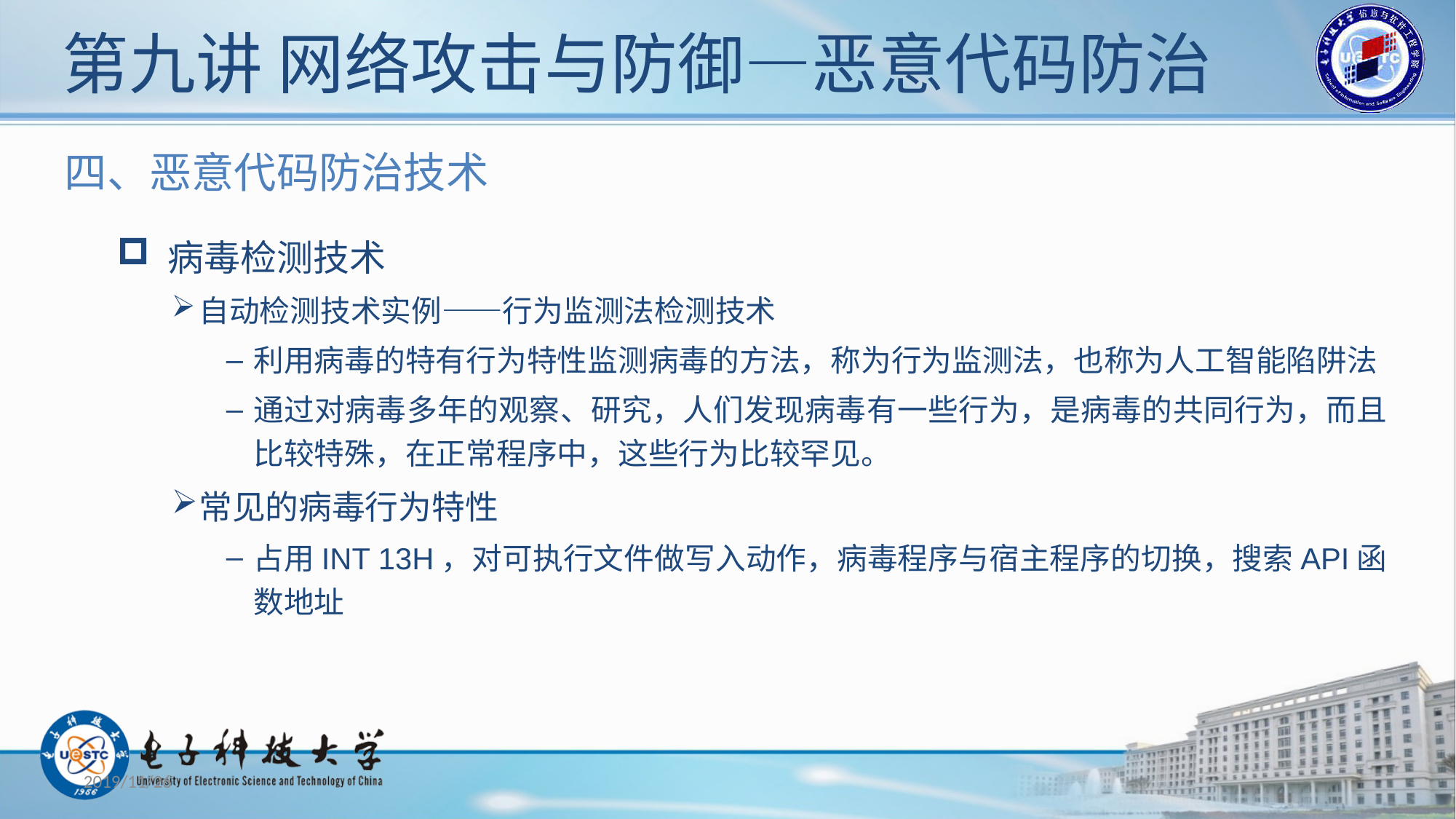

# 第九讲 网络攻击与防御—恶意代码防治
四、恶意代码防治技术
 病毒检测技术
自动检测技术实例——行为监测法检测技术
利用病毒的特有行为特性监测病毒的方法，称为行为监测法，也称为人工智能陷阱法
通过对病毒多年的观察、研究，人们发现病毒有一些行为，是病毒的共同行为，而且比较特殊，在正常程序中，这些行为比较罕见。
常见的病毒行为特性
占用INT 13H，对可执行文件做写入动作，病毒程序与宿主程序的切换，搜索API函数地址

2019/11/26